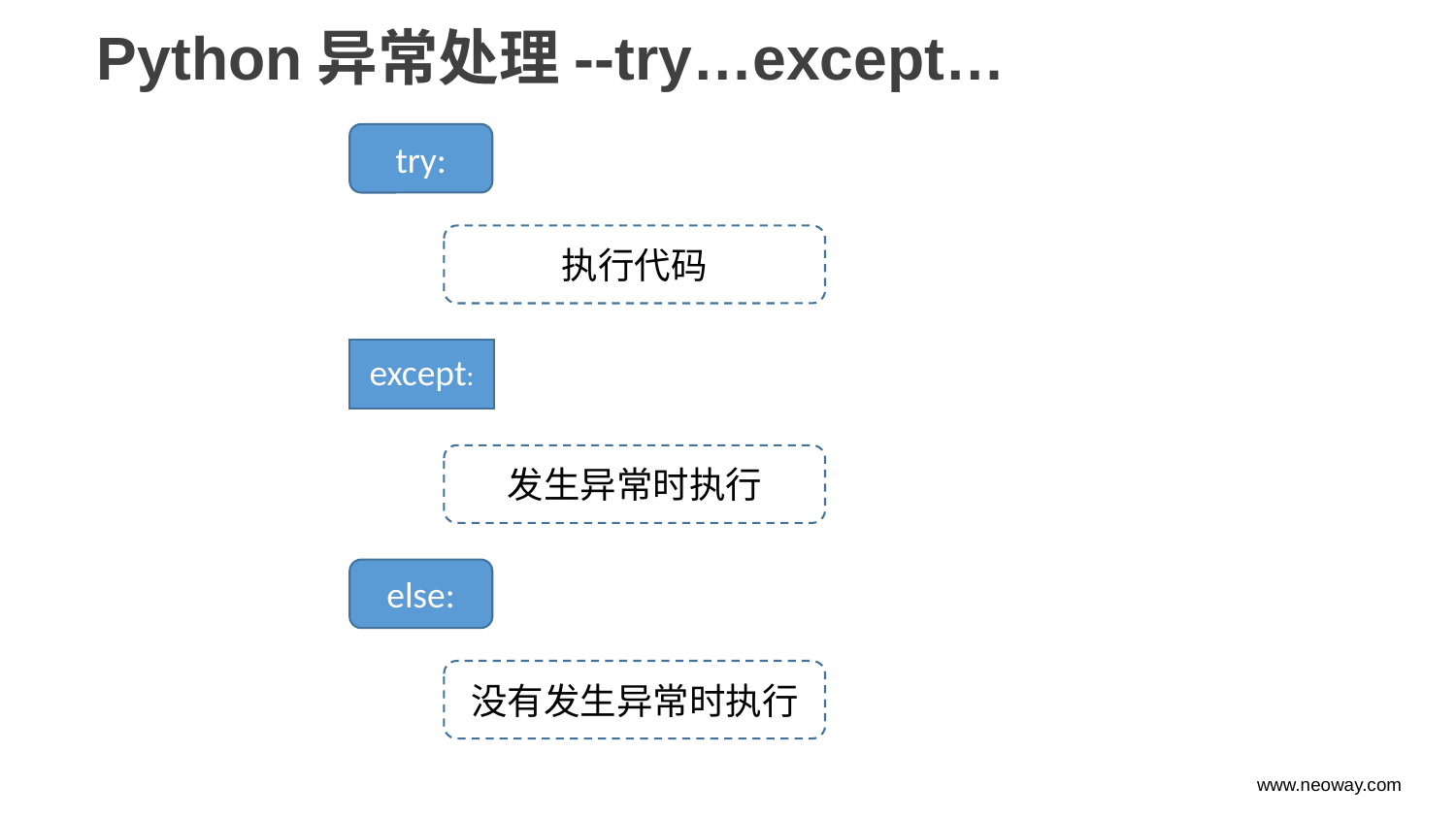

Python异常处理--try…except…
try:
执行代码
except:
发生异常时执行
else:
没有发生异常时执行